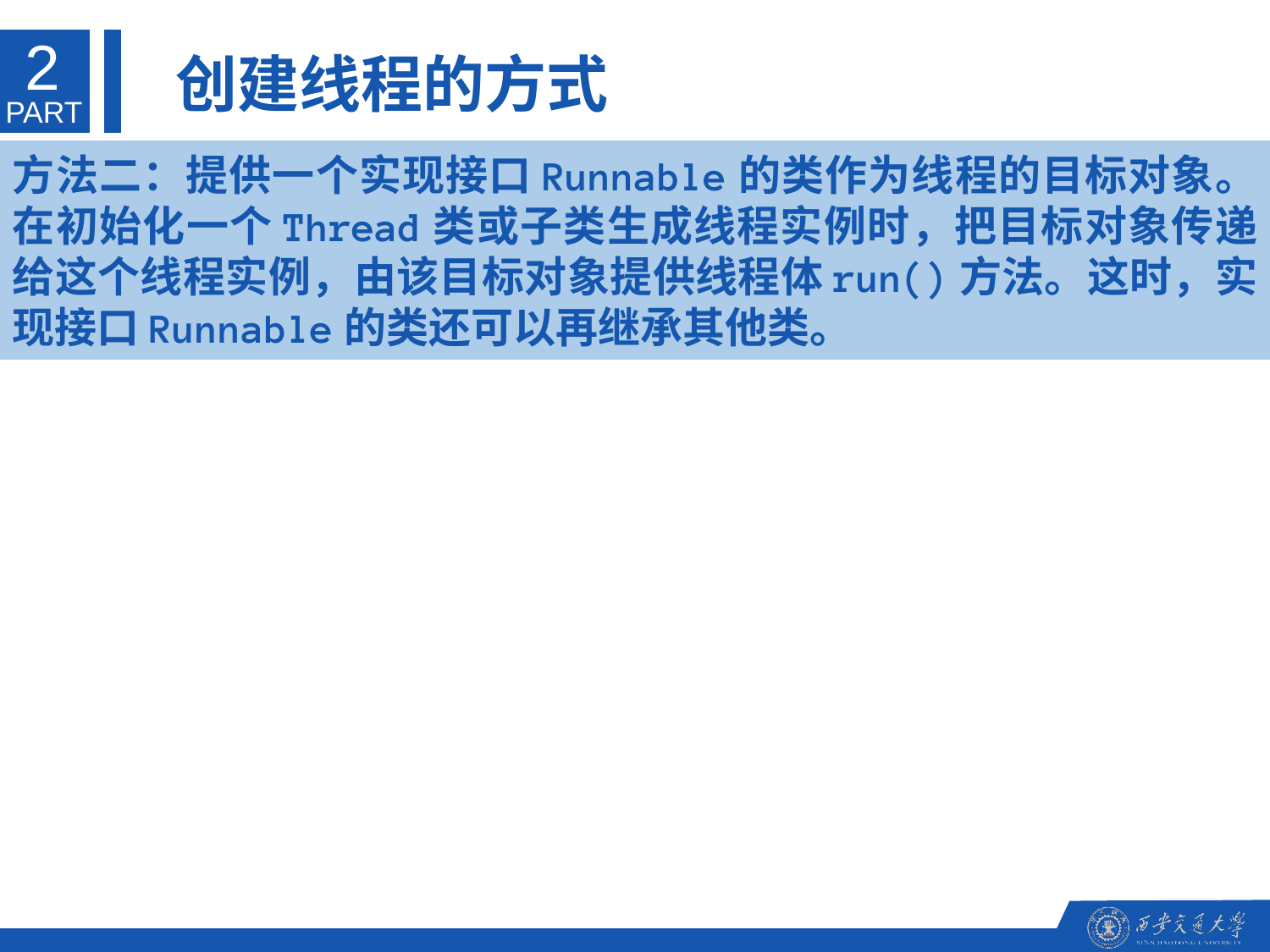

2
 创建线程的方式
PART
方法二：提供一个实现接口Runnable的类作为线程的目标对象。在初始化一个Thread类或子类生成线程实例时，把目标对象传递给这个线程实例，由该目标对象提供线程体run()方法。这时，实现接口Runnable的类还可以再继承其他类。